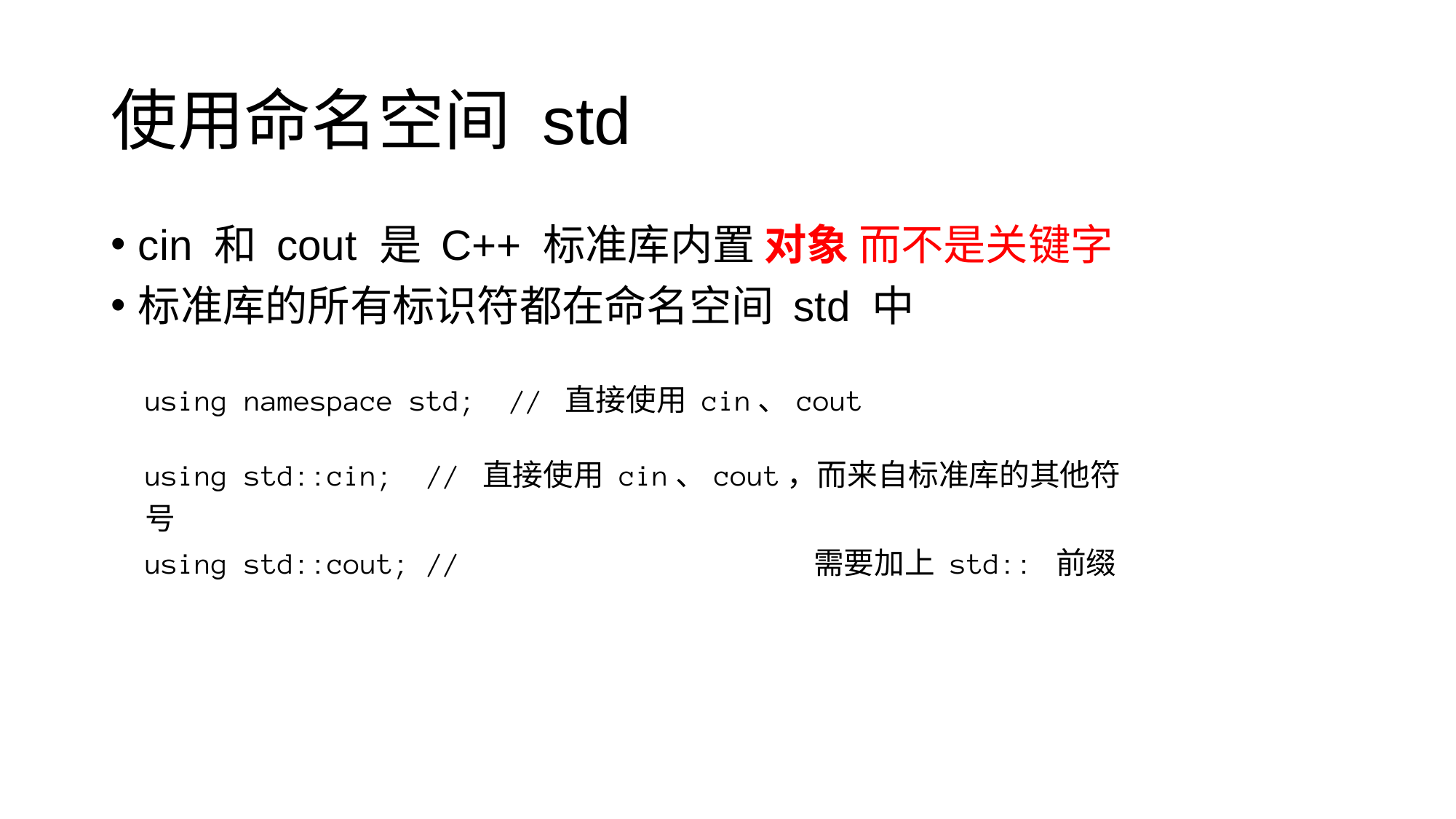

# 使用命名空间 std
cin 和 cout 是 C++ 标准库内置 对象 而不是关键字
标准库的所有标识符都在命名空间 std 中

| using namespace std; // 直接使用 cin、cout using std::cin; // 直接使用 cin、cout，而来自标准库的其他符号 using std::cout; // 需要加上 std:: 前缀 |
| --- |